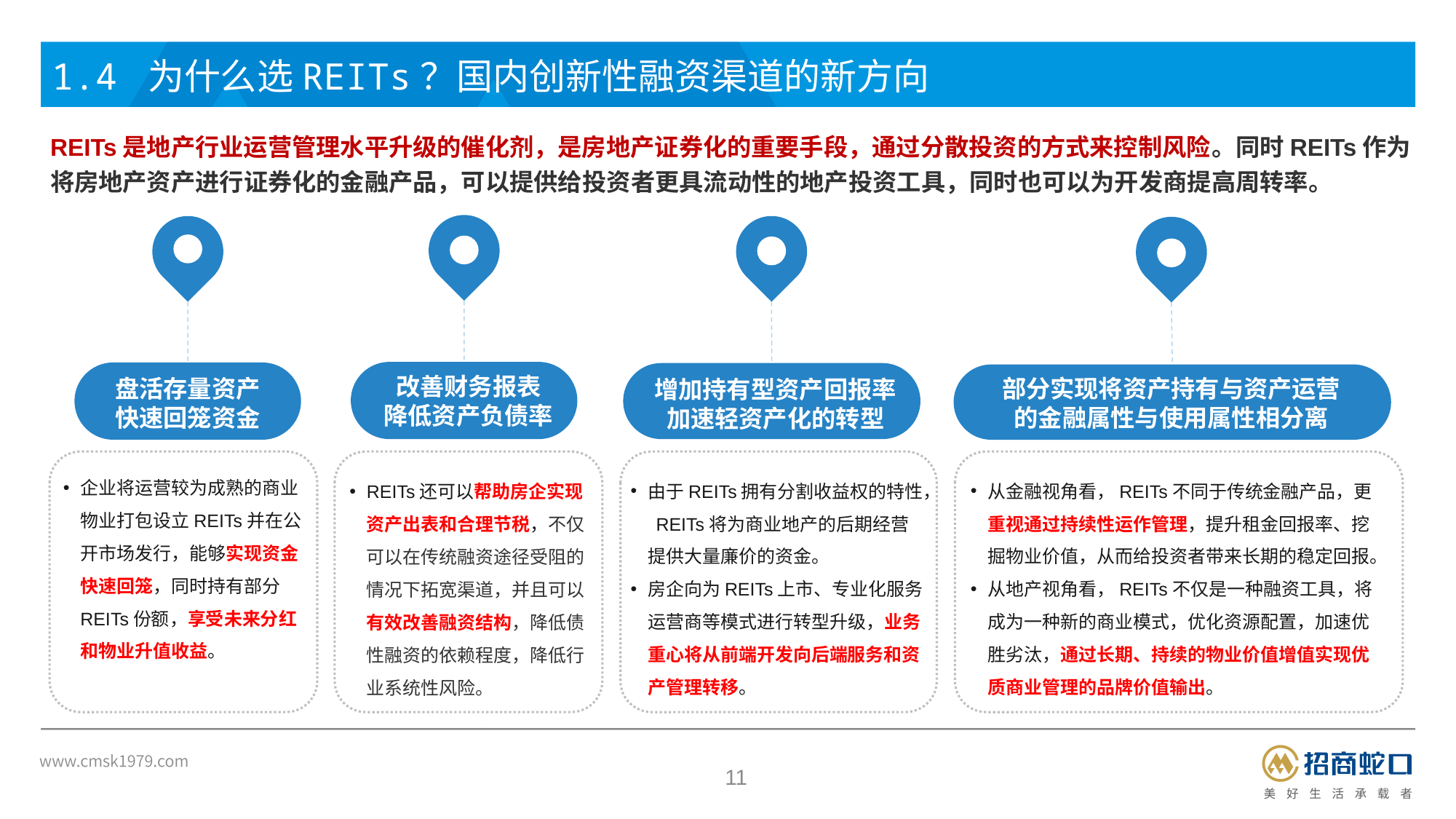

1.4 为什么选REITs？国内创新性融资渠道的新方向
REITs是地产行业运营管理水平升级的催化剂，是房地产证券化的重要手段，通过分散投资的方式来控制风险。同时REITs作为将房地产资产进行证券化的金融产品，可以提供给投资者更具流动性的地产投资工具，同时也可以为开发商提高周转率。

改善财务报表
降低资产负债率

盘活存量资产
快速回笼资金

增加持有型资产回报率
加速轻资产化的转型

部分实现将资产持有与资产运营的金融属性与使用属性相分离

企业将运营较为成熟的商业物业打包设立REITs并在公开市场发行，能够实现资金快速回笼，同时持有部分REITs份额，享受未来分红和物业升值收益。
由于REITs拥有分割收益权的特性， REITs将为商业地产的后期经营提供大量廉价的资金。
房企向为REITs上市、专业化服务运营商等模式进行转型升级，业务重心将从前端开发向后端服务和资产管理转移。
从金融视角看，REITs不同于传统金融产品，更重视通过持续性运作管理，提升租金回报率、挖掘物业价值，从而给投资者带来长期的稳定回报。
从地产视角看，REITs不仅是一种融资工具，将成为一种新的商业模式，优化资源配置，加速优胜劣汰，通过长期、持续的物业价值增值实现优质商业管理的品牌价值输出。
REITs还可以帮助房企实现资产出表和合理节税，不仅可以在传统融资途径受阻的情况下拓宽渠道，并且可以有效改善融资结构，降低债性融资的依赖程度，降低行业系统性风险。